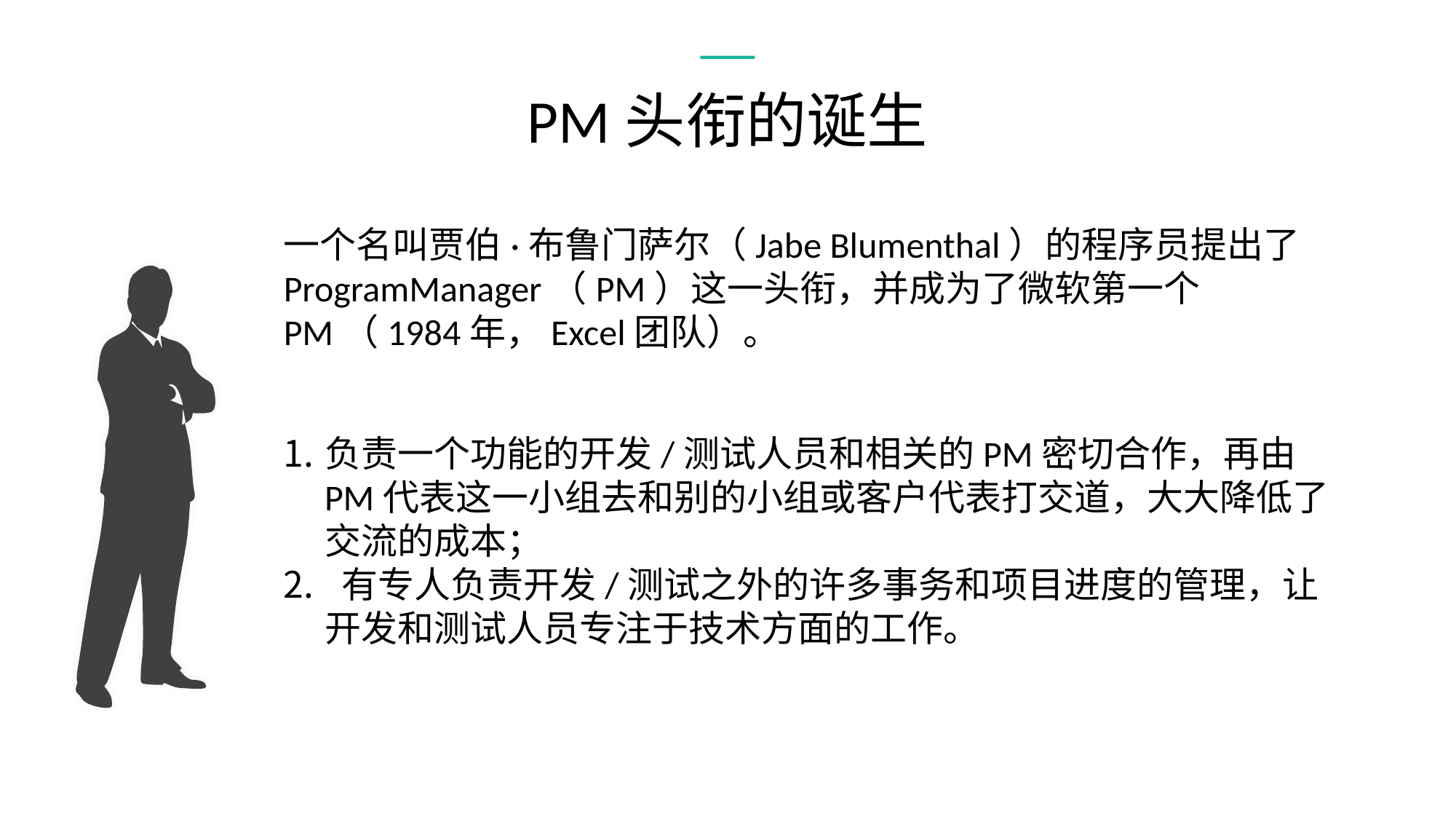

PM头衔的诞生
一个名叫贾伯·布鲁门萨尔（Jabe Blumenthal）的程序员提出了ProgramManager（PM）这一头衔，并成为了微软第一个PM（1984年，Excel团队）。

负责一个功能的开发/测试人员和相关的PM密切合作，再由PM代表这一小组去和别的小组或客户代表打交道，大大降低了交流的成本；
 有专人负责开发/测试之外的许多事务和项目进度的管理，让开发和测试人员专注于技术方面的工作。